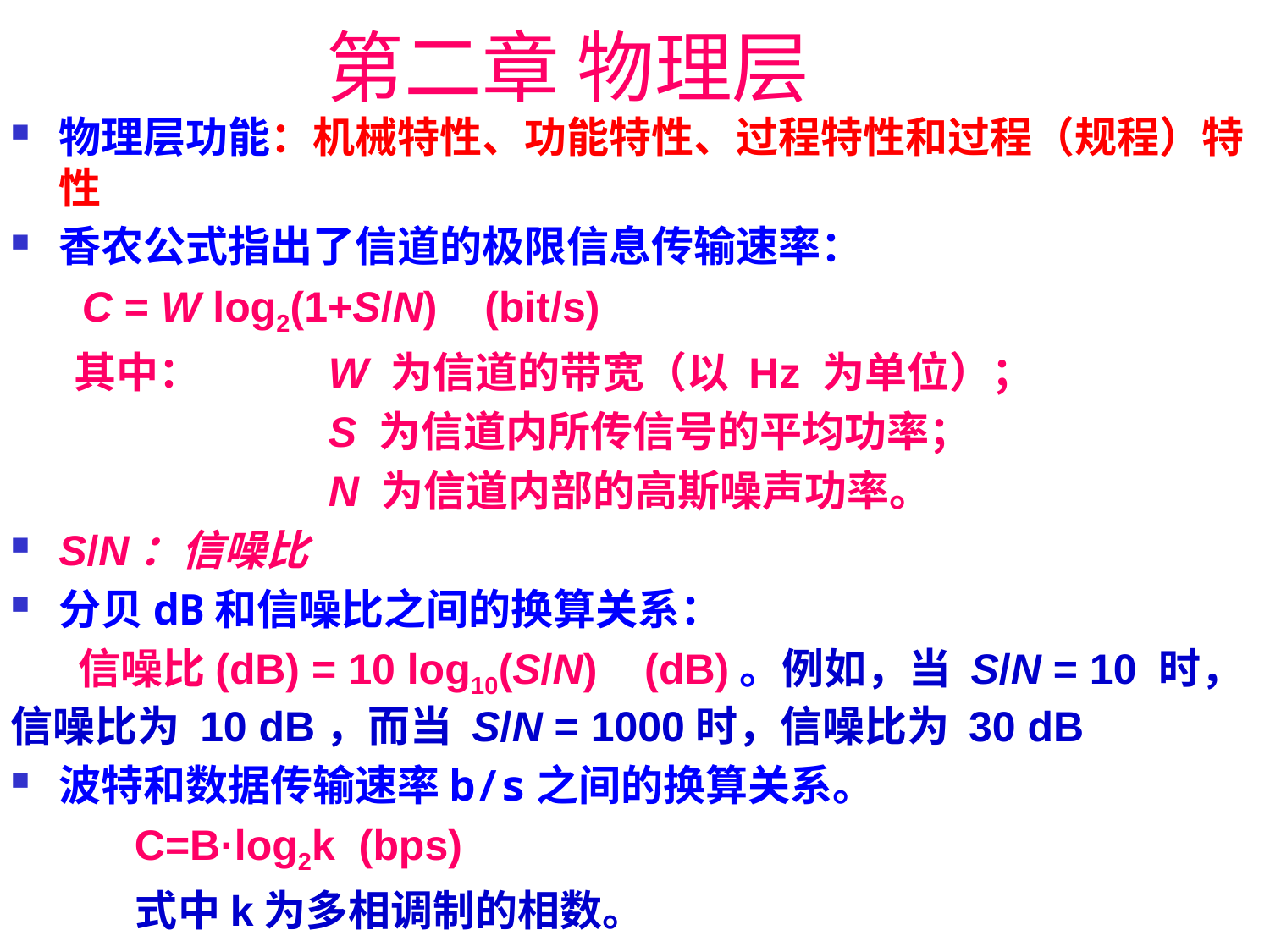

# 第二章 物理层
物理层功能：机械特性、功能特性、过程特性和过程（规程）特性
香农公式指出了信道的极限信息传输速率：
      C = W log2(1+S/N)    (bit/s)
其中：	W 为信道的带宽（以 Hz 为单位）；
		S 为信道内所传信号的平均功率；
		N 为信道内部的高斯噪声功率。
S/N：信噪比
分贝dB和信噪比之间的换算关系：
      信噪比(dB) = 10 log10(S/N)    (dB)。例如，当 S/N = 10 时，信噪比为 10 dB，而当 S/N = 1000时，信噪比为 30 dB
波特和数据传输速率b/s之间的换算关系。
       C=B·log2k  (bps)
            式中k为多相调制的相数。